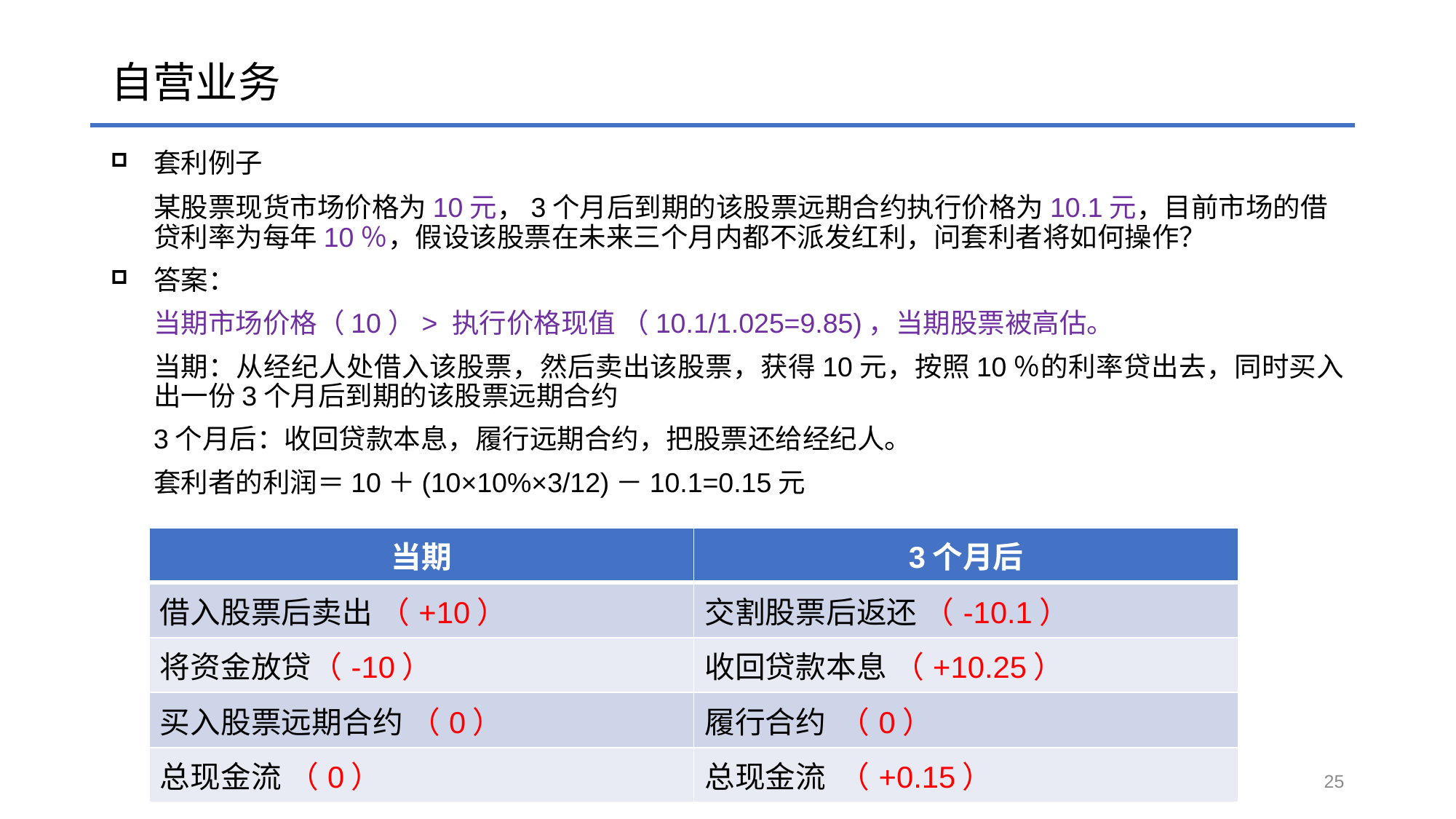

# 自营业务
套利例子
某股票现货市场价格为10元，3个月后到期的该股票远期合约执行价格为10.1元，目前市场的借贷利率为每年10％，假设该股票在未来三个月内都不派发红利，问套利者将如何操作？
答案：
当期市场价格（10）> 执行价格现值 （10.1/1.025=9.85)，当期股票被高估。
当期：从经纪人处借入该股票，然后卖出该股票，获得10元，按照10％的利率贷出去，同时买入出一份3个月后到期的该股票远期合约
3个月后：收回贷款本息，履行远期合约，把股票还给经纪人。
套利者的利润＝10＋(10×10%×3/12)－10.1=0.15元

| 当期 | 3个月后 |
| --- | --- |
| 借入股票后卖出 （+10） | 交割股票后返还 （-10.1） |
| 将资金放贷（-10） | 收回贷款本息 （+10.25） |
| 买入股票远期合约 （0） | 履行合约 （0） |
| 总现金流 （0） | 总现金流 （+0.15） |
25